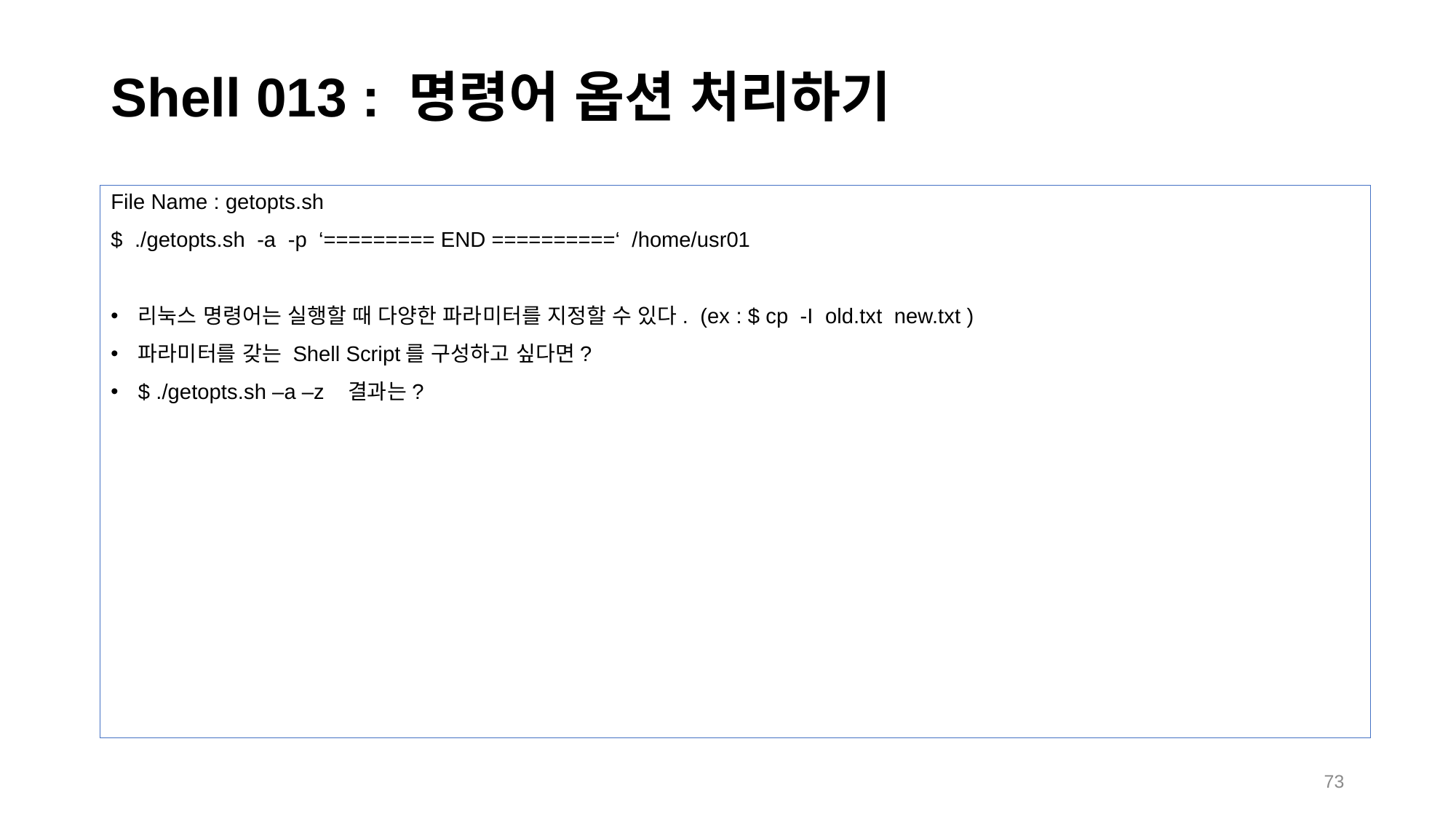

# Shell 013 : 명령어 옵션 처리하기
File Name : getopts.sh
$  ./getopts.sh  -a  -p  ‘========= END ==========‘  /home/usr01

리눅스 명령어는 실행할 때 다양한 파라미터를 지정할 수 있다.  (ex : $ cp  -I  old.txt  new.txt )
파라미터를 갖는 Shell Script를 구성하고 싶다면?
$ ./getopts.sh –a –z   결과는?

73